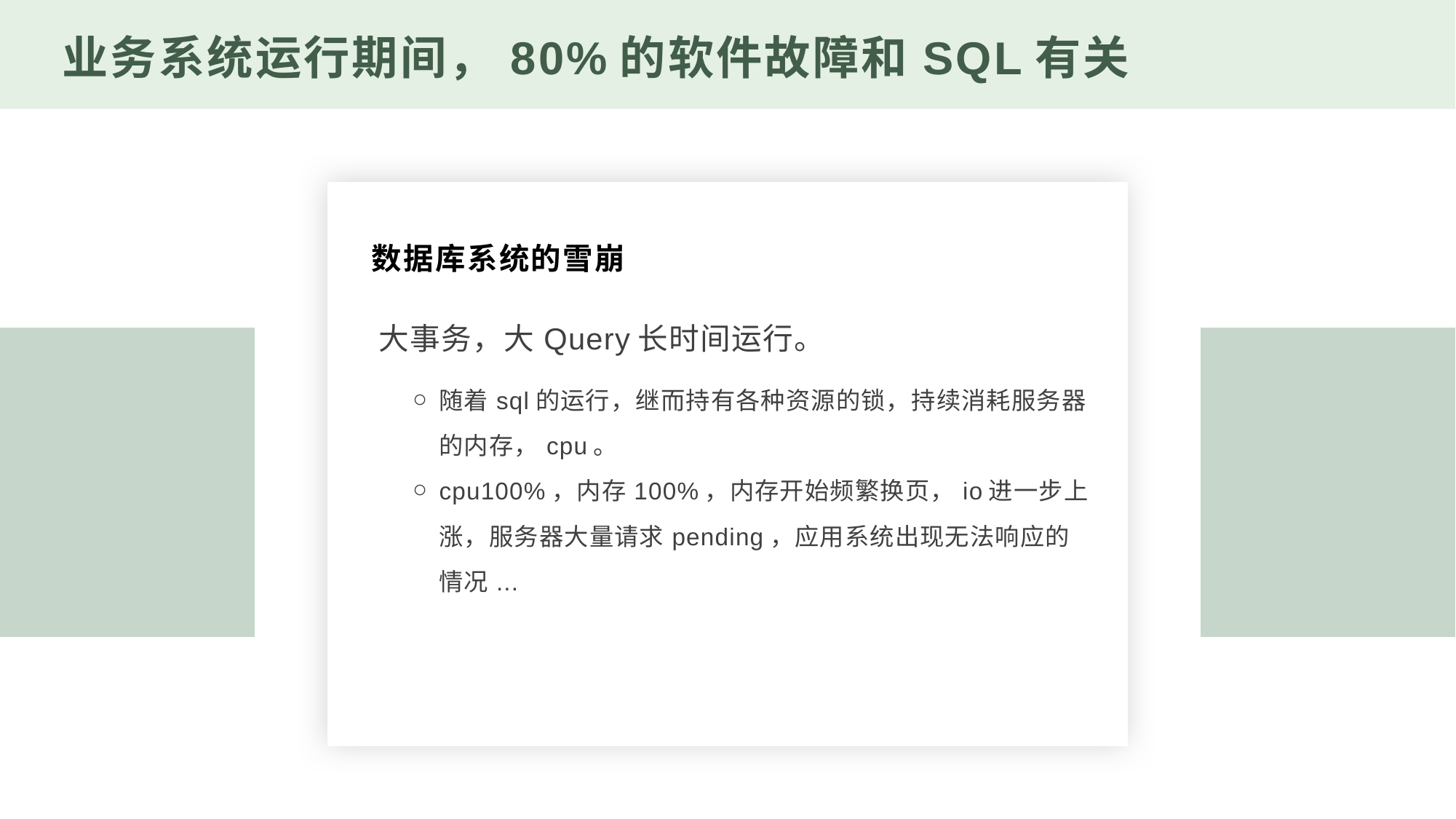

业务系统运行期间，80%的软件故障和SQL有关

数据库系统的雪崩
大事务，大Query长时间运行。
随着sql的运行，继而持有各种资源的锁，持续消耗服务器的内存，cpu。
cpu100%，内存100%，内存开始频繁换页，io进一步上涨，服务器大量请求pending，应用系统出现无法响应的情况...